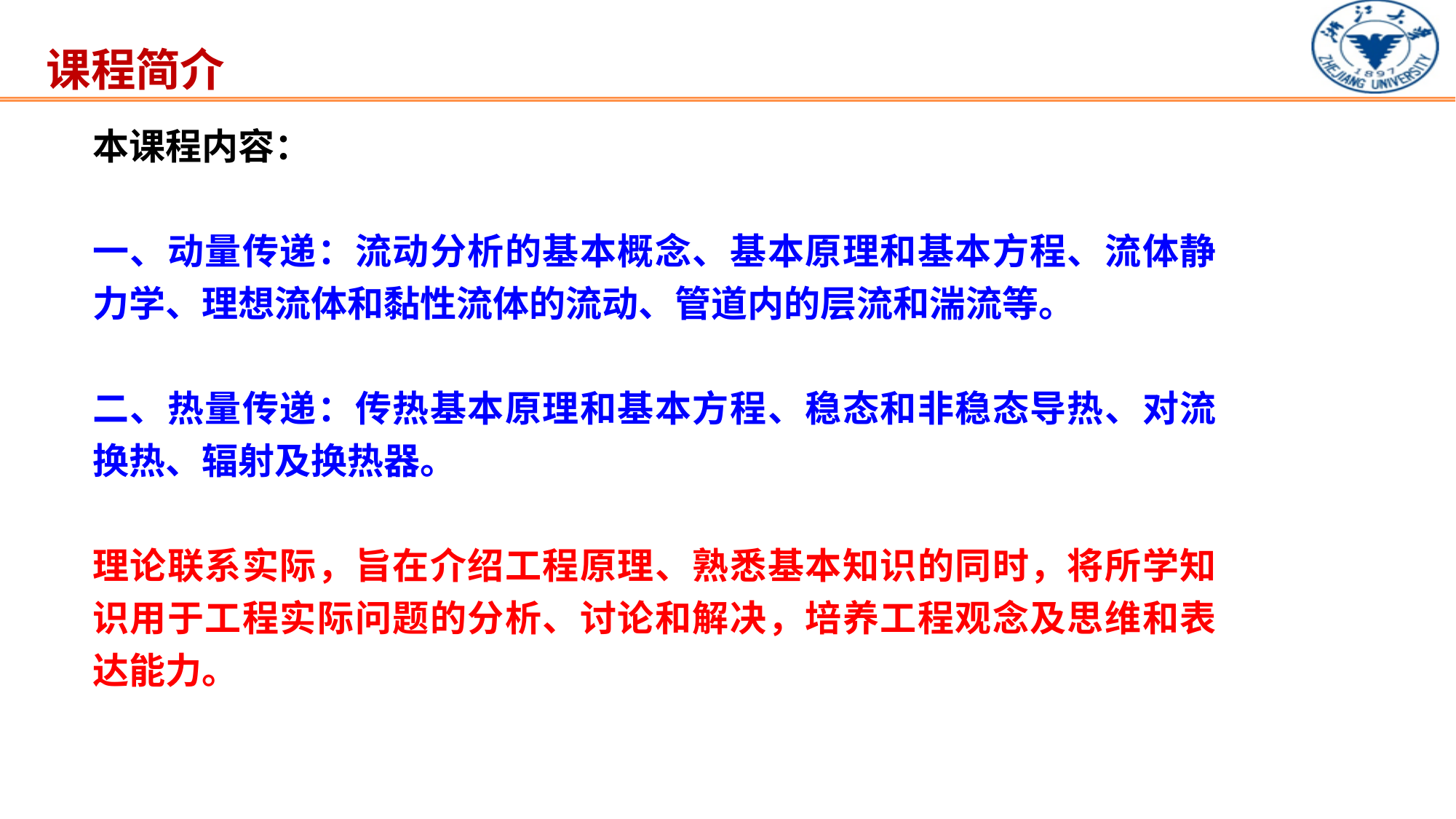

# 课程简介
本课程内容：

一、动量传递：流动分析的基本概念、基本原理和基本方程、流体静力学、理想流体和黏性流体的流动、管道内的层流和湍流等。

二、热量传递：传热基本原理和基本方程、稳态和非稳态导热、对流换热、辐射及换热器。

理论联系实际，旨在介绍工程原理、熟悉基本知识的同时，将所学知识用于工程实际问题的分析、讨论和解决，培养工程观念及思维和表达能力。
2